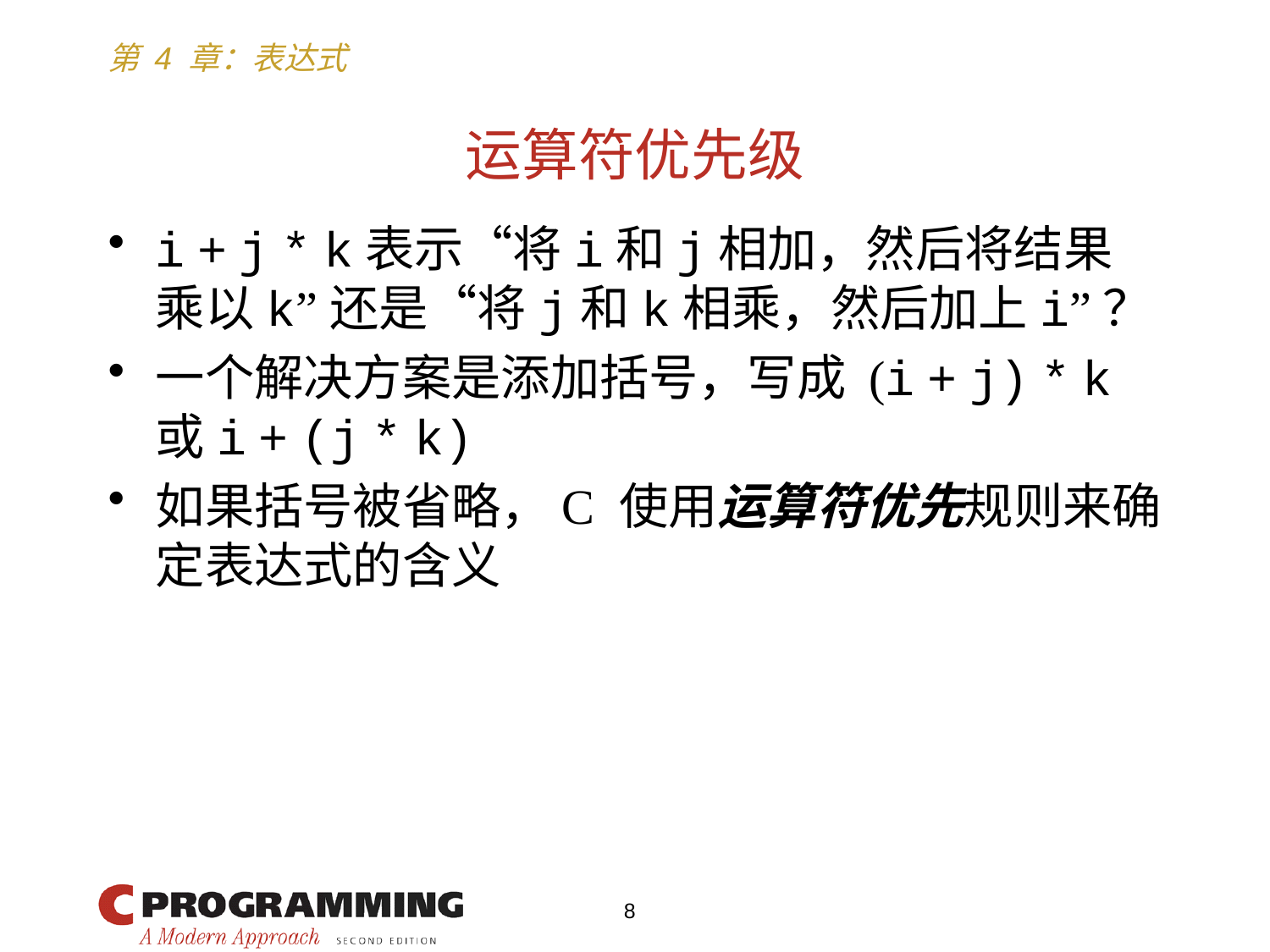

# 运算符优先级
i + j * k表示“将i和j相加，然后将结果乘以k”还是“将j和k相乘，然后加上i”？
一个解决方案是添加括号，写成 (i + j) * k或i + (j * k)
如果括号被省略，C 使用运算符优先规则来确定表达式的含义
8